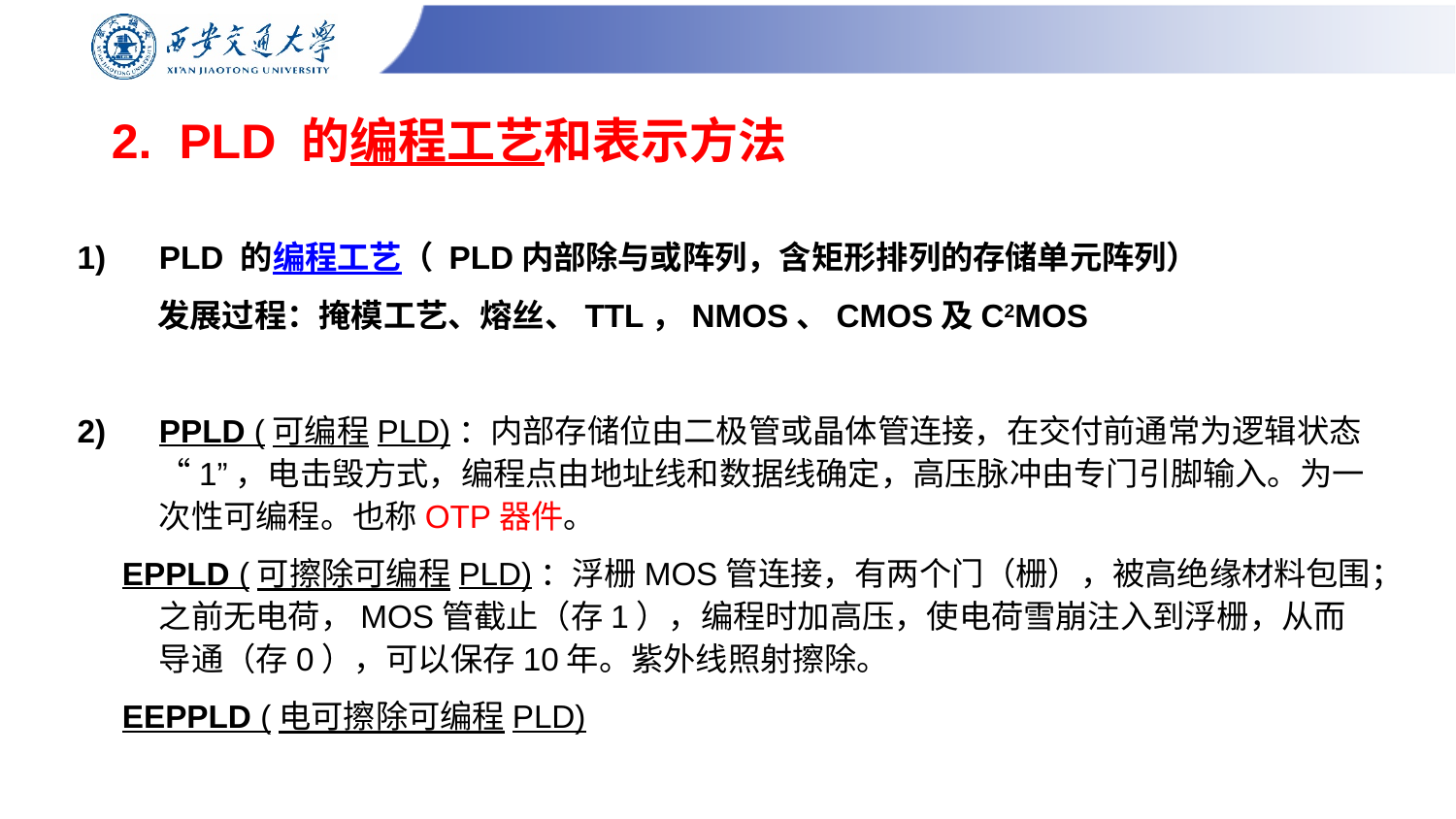

# 2.  PLD 的编程工艺和表示方法
PLD 的编程工艺（ PLD内部除与或阵列，含矩形排列的存储单元阵列）
          发展过程：掩模工艺、熔丝、TTL，NMOS、CMOS及C2MOS

PPLD (可编程PLD)：内部存储位由二极管或晶体管连接，在交付前通常为逻辑状态“1”，电击毁方式，编程点由地址线和数据线确定，高压脉冲由专门引脚输入。为一次性可编程。也称OTP器件。
     EPPLD (可擦除可编程PLD)：浮栅MOS管连接，有两个门（栅），被高绝缘材料包围；之前无电荷，MOS管截止（存1），编程时加高压，使电荷雪崩注入到浮栅，从而导通（存0），可以保存10年。紫外线照射擦除。
     EEPPLD (电可擦除可编程PLD)